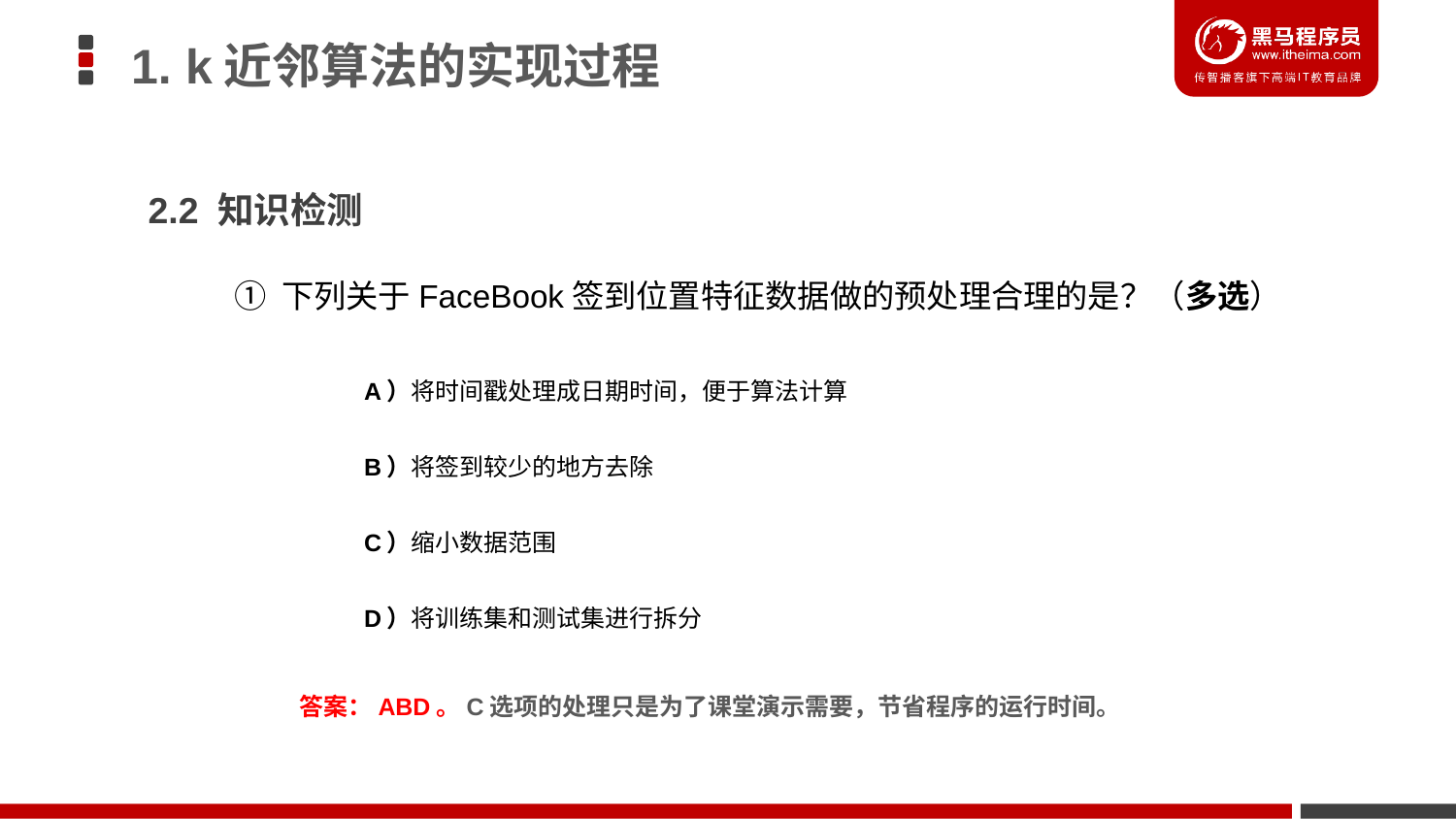

1. k近邻算法的实现过程
2.2 知识检测
① 下列关于FaceBook签到位置特征数据做的预处理合理的是？（多选）
A）将时间戳处理成日期时间，便于算法计算

B）将签到较少的地方去除

C）缩小数据范围

D）将训练集和测试集进行拆分
答案：ABD。C选项的处理只是为了课堂演示需要，节省程序的运行时间。